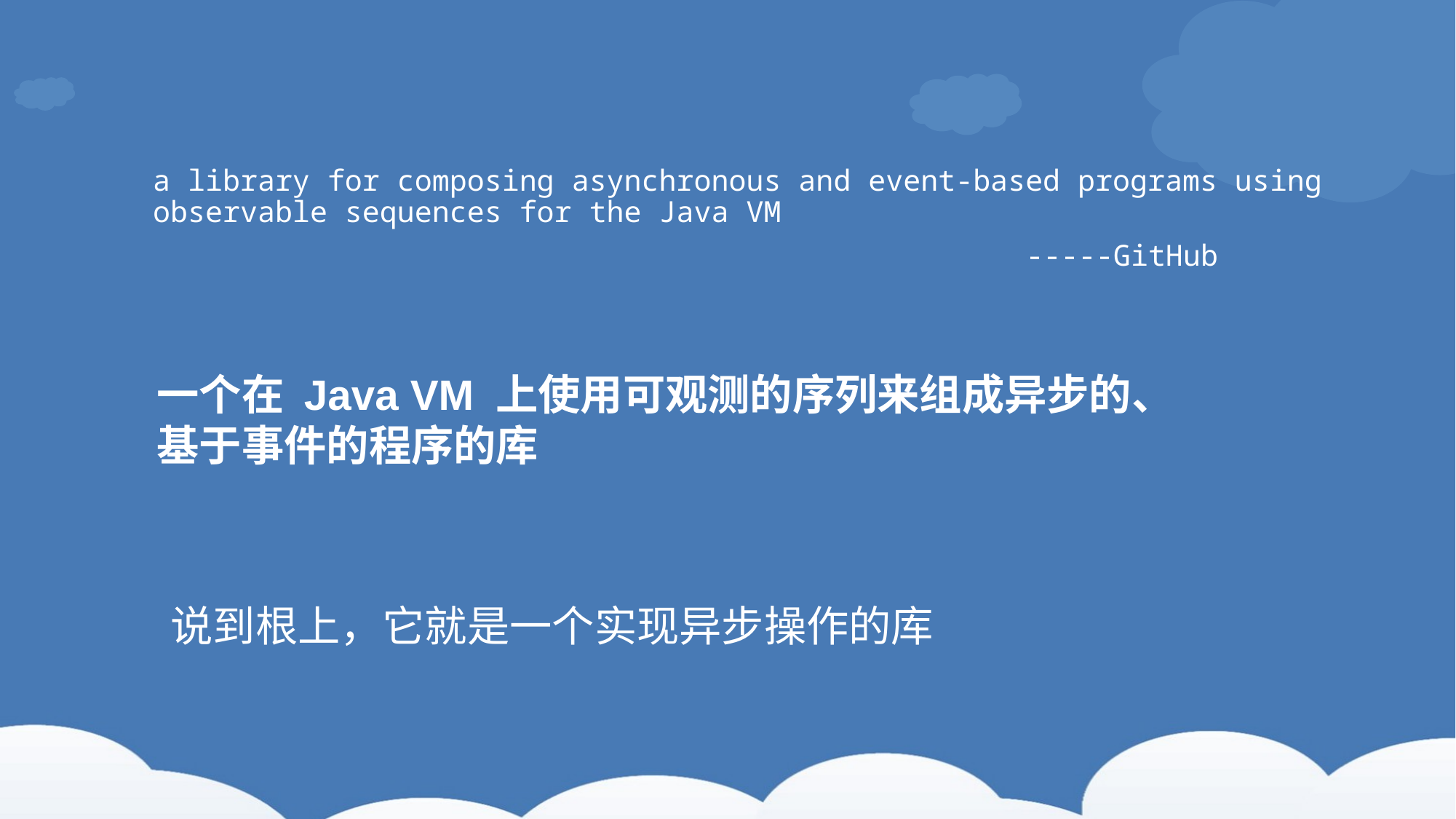

a library for composing asynchronous and event-based programs using observable sequences for the Java VM
                                                  -----GitHub
一个在 Java VM 上使用可观测的序列来组成异步的、基于事件的程序的库
说到根上，它就是一个实现异步操作的库